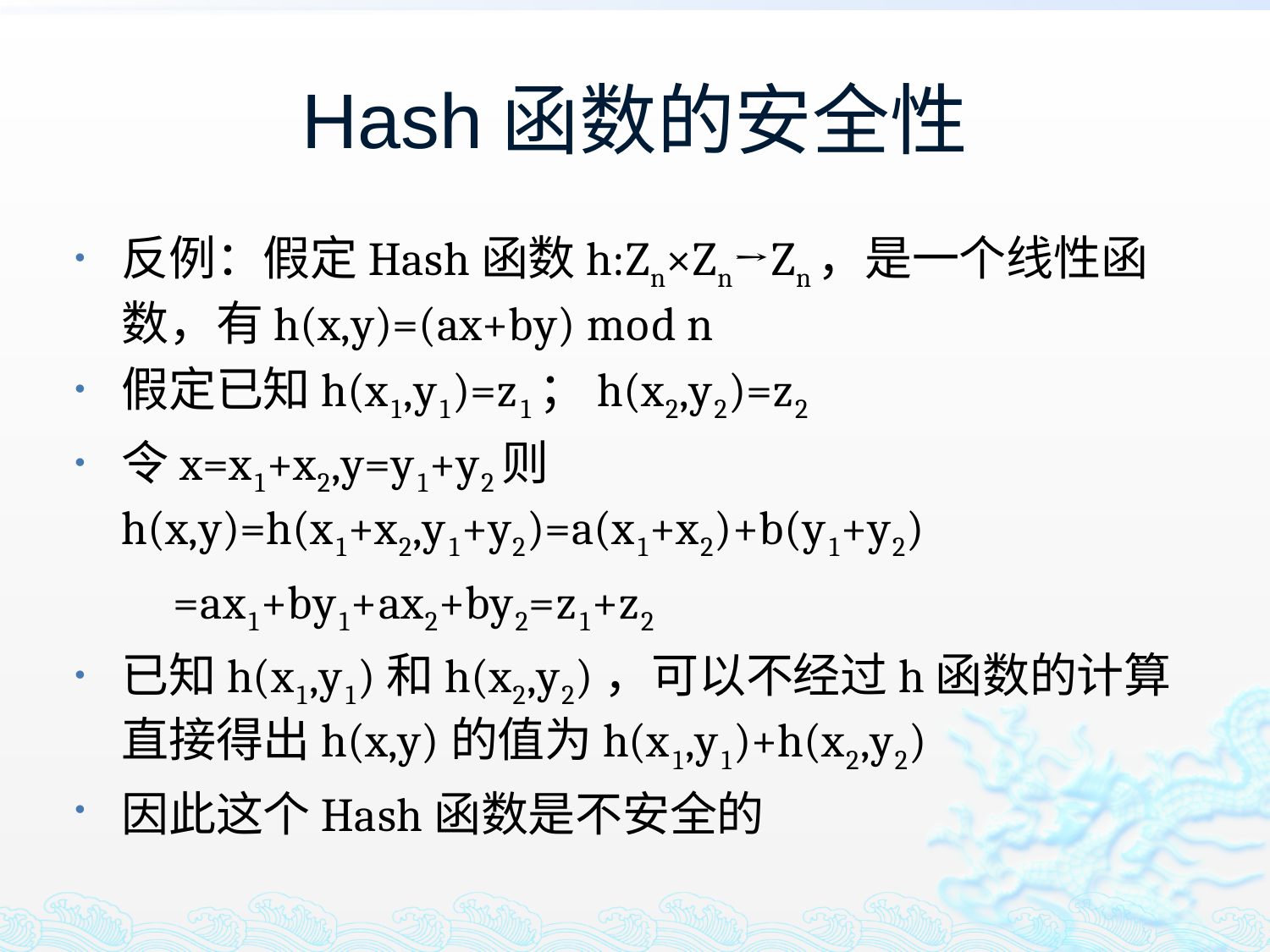

# Hash函数的安全性
反例：假定Hash函数h:Zn×Zn→Zn，是一个线性函数，有h(x,y)=(ax+by) mod n
假定已知h(x1,y1)=z1；h(x2,y2)=z2
令x=x1+x2,y=y1+y2则h(x,y)=h(x1+x2,y1+y2)=a(x1+x2)+b(y1+y2)
		     =ax1+by1+ax2+by2=z1+z2
已知h(x1,y1)和h(x2,y2)，可以不经过h函数的计算直接得出h(x,y)的值为h(x1,y1)+h(x2,y2)
因此这个Hash函数是不安全的